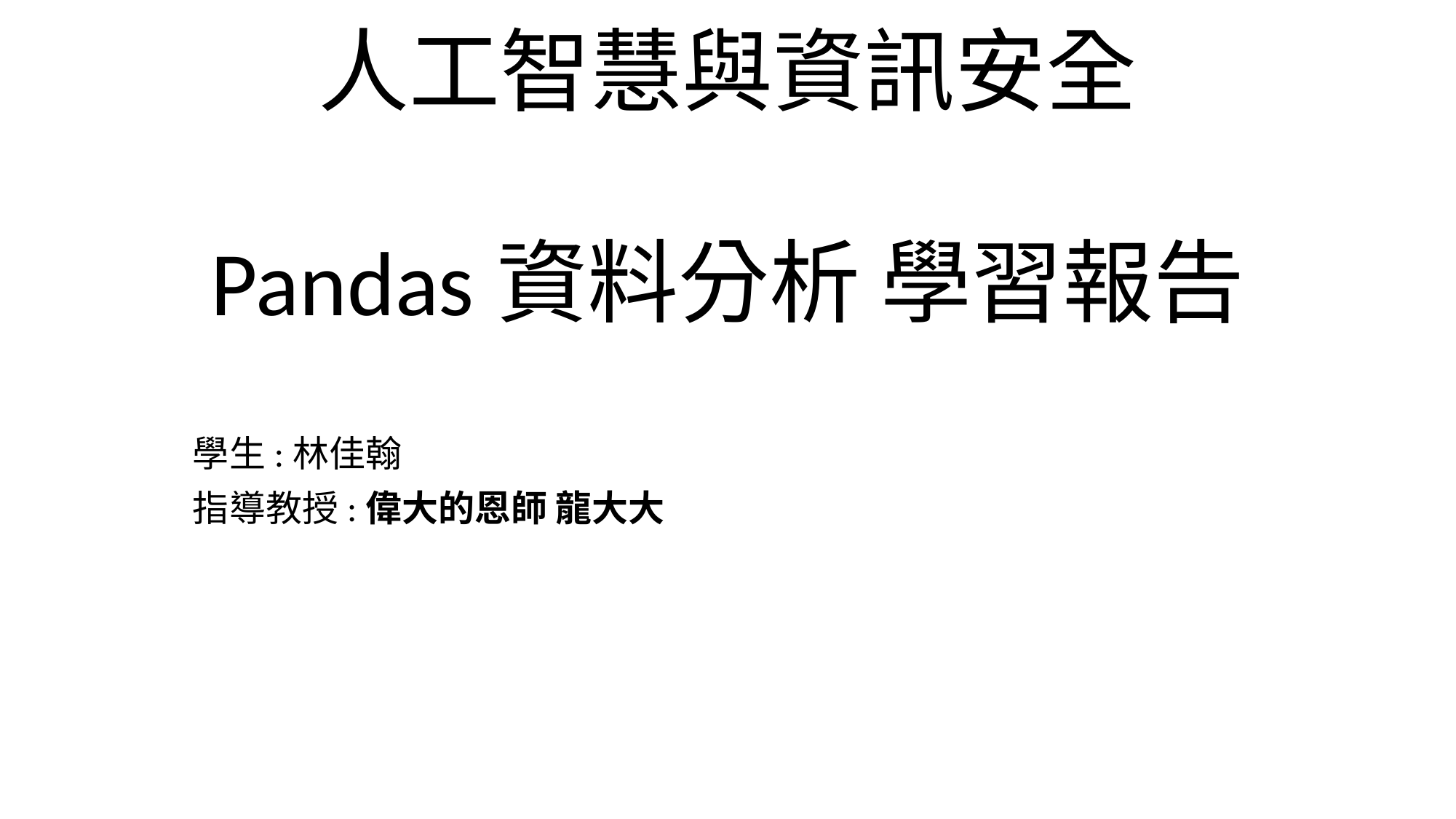

# 人工智慧與資訊安全
Pandas資料分析 學習報告
學生:林佳翰
指導教授:偉大的恩師 龍大大